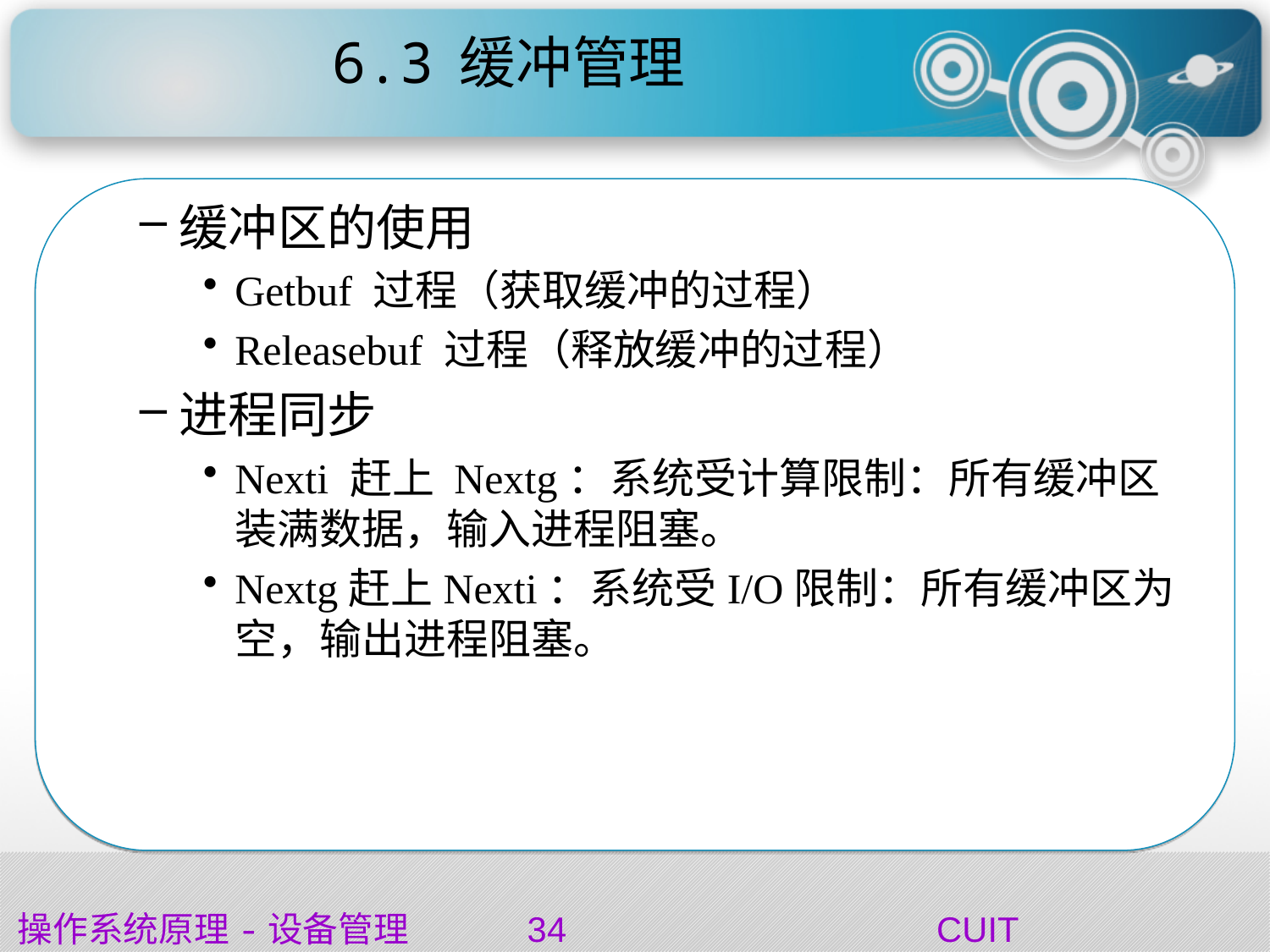

# 6.3	缓冲管理
缓冲区的使用
Getbuf 过程（获取缓冲的过程）
Releasebuf 过程（释放缓冲的过程）
进程同步
Nexti 赶上 Nextg：系统受计算限制：所有缓冲区装满数据，输入进程阻塞。
Nextg赶上Nexti：系统受I/O限制：所有缓冲区为空，输出进程阻塞。